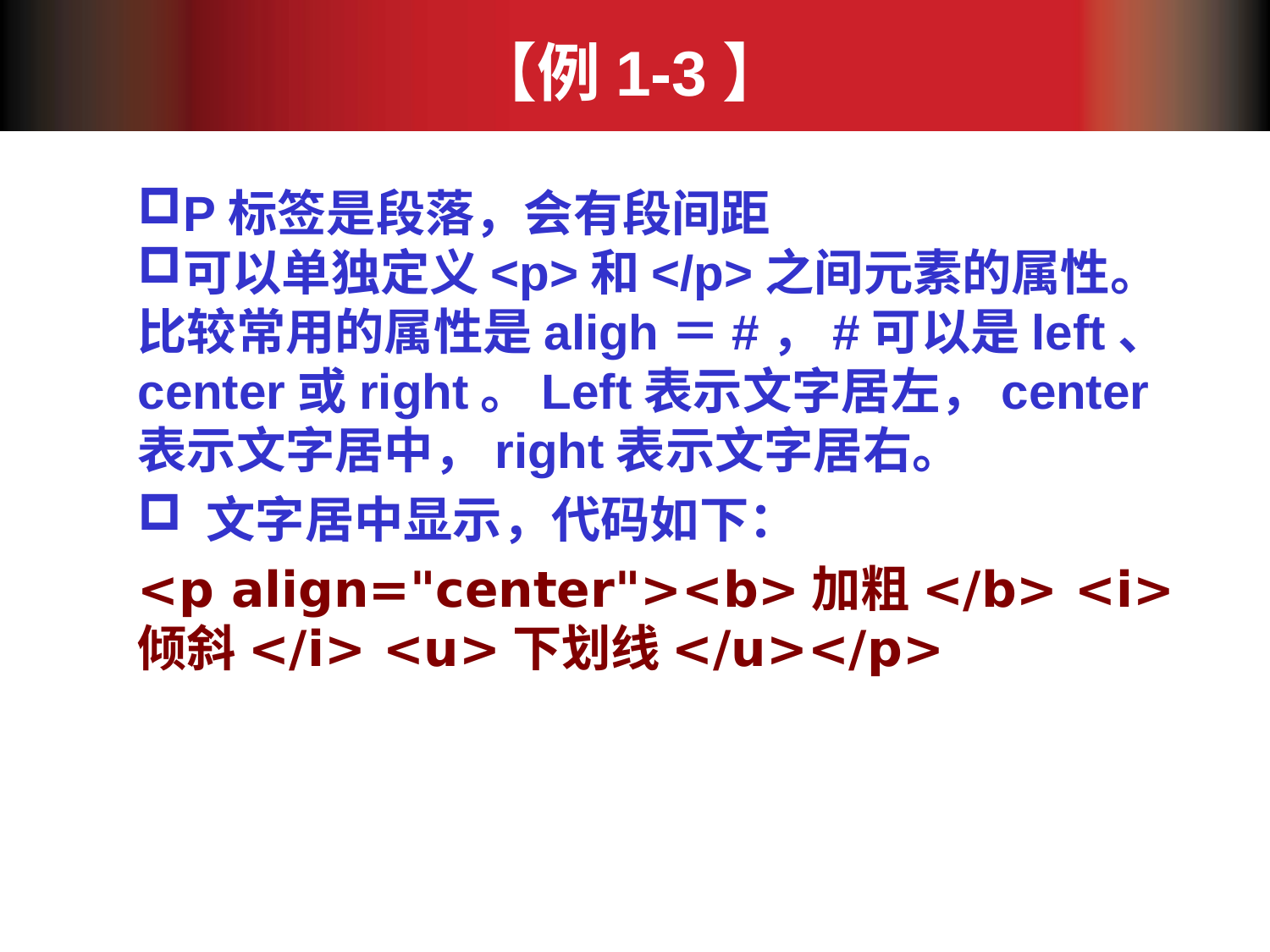

# 【例1-3】
P标签是段落，会有段间距
可以单独定义<p>和</p>之间元素的属性。比较常用的属性是aligh＝#，#可以是left、center或right。Left表示文字居左，center表示文字居中，right表示文字居右。
 文字居中显示，代码如下：
<p align="center"><b>加粗</b> <i>倾斜</i> <u>下划线</u></p>